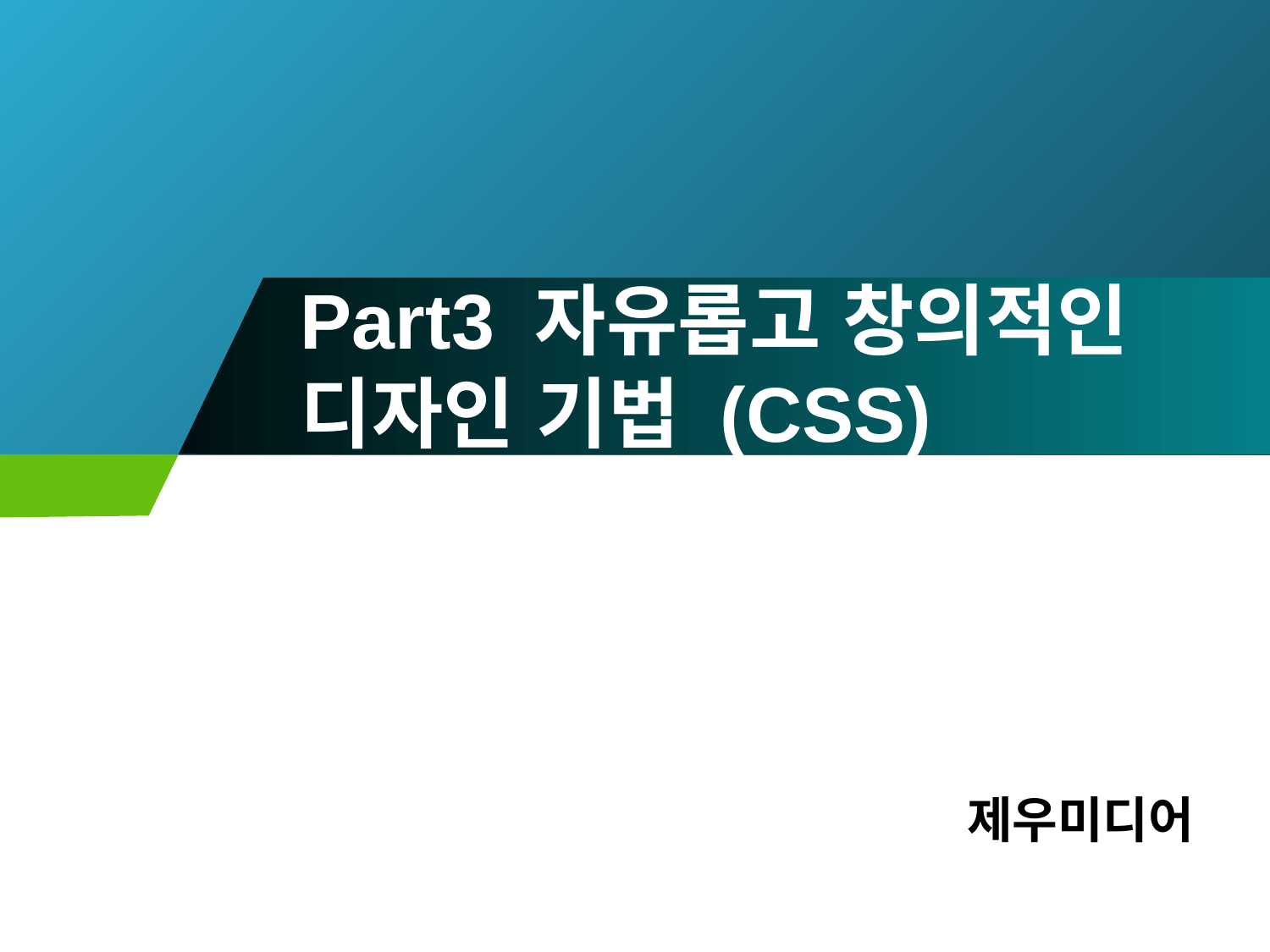

# Part3 자유롭고 창의적인 디자인 기법 (CSS)
제우미디어